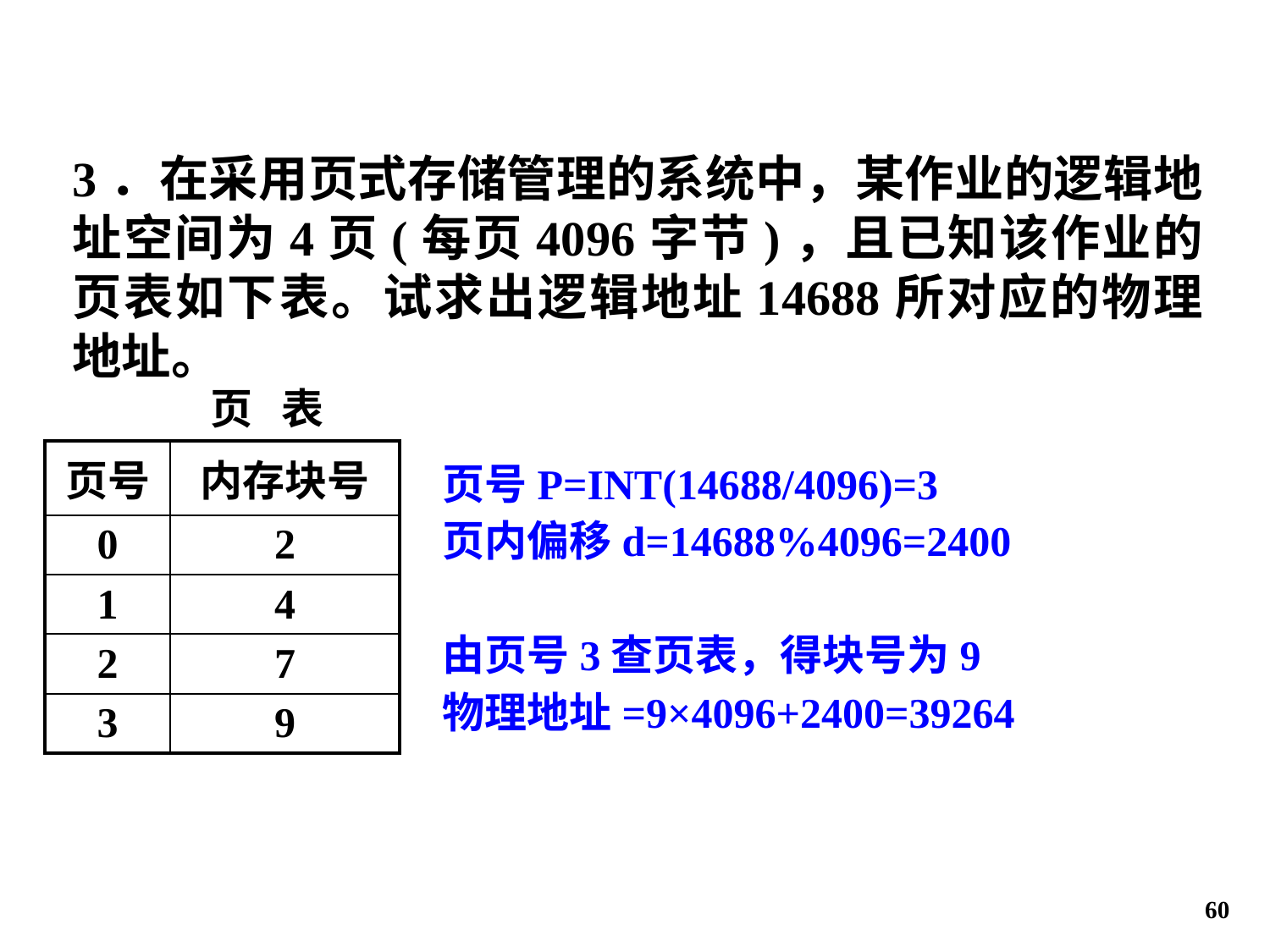

3．在采用页式存储管理的系统中，某作业的逻辑地址空间为4页(每页4096字节)，且已知该作业的页表如下表。试求出逻辑地址14688所对应的物理地址。
页   表
| 页号 | 内存块号 |
| --- | --- |
| 0 | 2 |
| 1 | 4 |
| 2 | 7 |
| 3 | 9 |
页号P=INT(14688/4096)=3
页内偏移d=14688%4096=2400

由页号3查页表，得块号为9
物理地址=9×4096+2400=39264
60